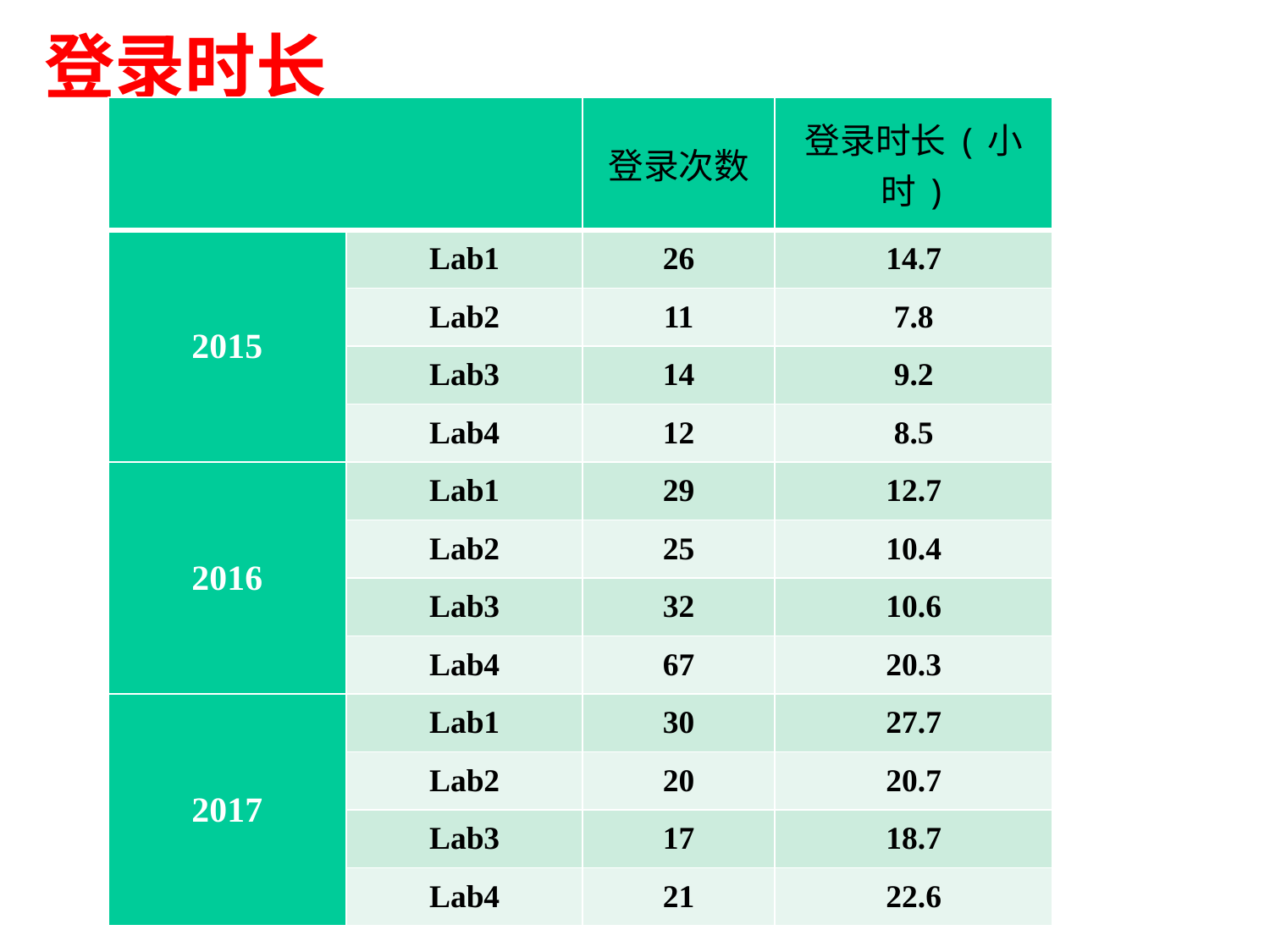

# 登录时长
|  |  | 登录次数 | 登录时长(小时) |
| --- | --- | --- | --- |
| 2015 | Lab1 | 26 | 14.7 |
|  | Lab2 | 11 | 7.8 |
|  | Lab3 | 14 | 9.2 |
|  | Lab4 | 12 | 8.5 |
| 2016 | Lab1 | 29 | 12.7 |
|  | Lab2 | 25 | 10.4 |
|  | Lab3 | 32 | 10.6 |
|  | Lab4 | 67 | 20.3 |
| 2017 | Lab1 | 30 | 27.7 |
|  | Lab2 | 20 | 20.7 |
|  | Lab3 | 17 | 18.7 |
|  | Lab4 | 21 | 22.6 |